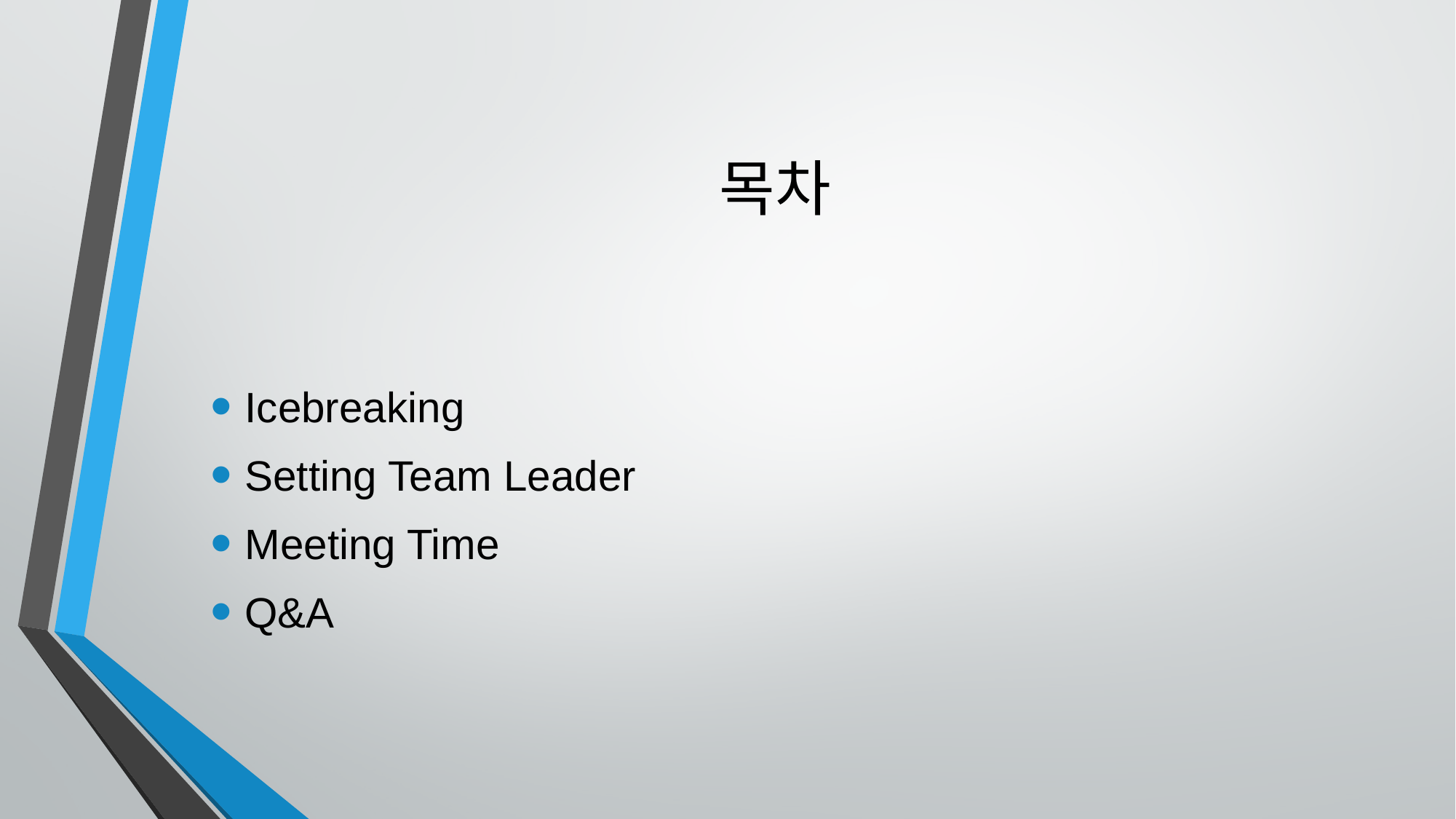

# 목차
Icebreaking
Setting Team Leader
Meeting Time
Q&A